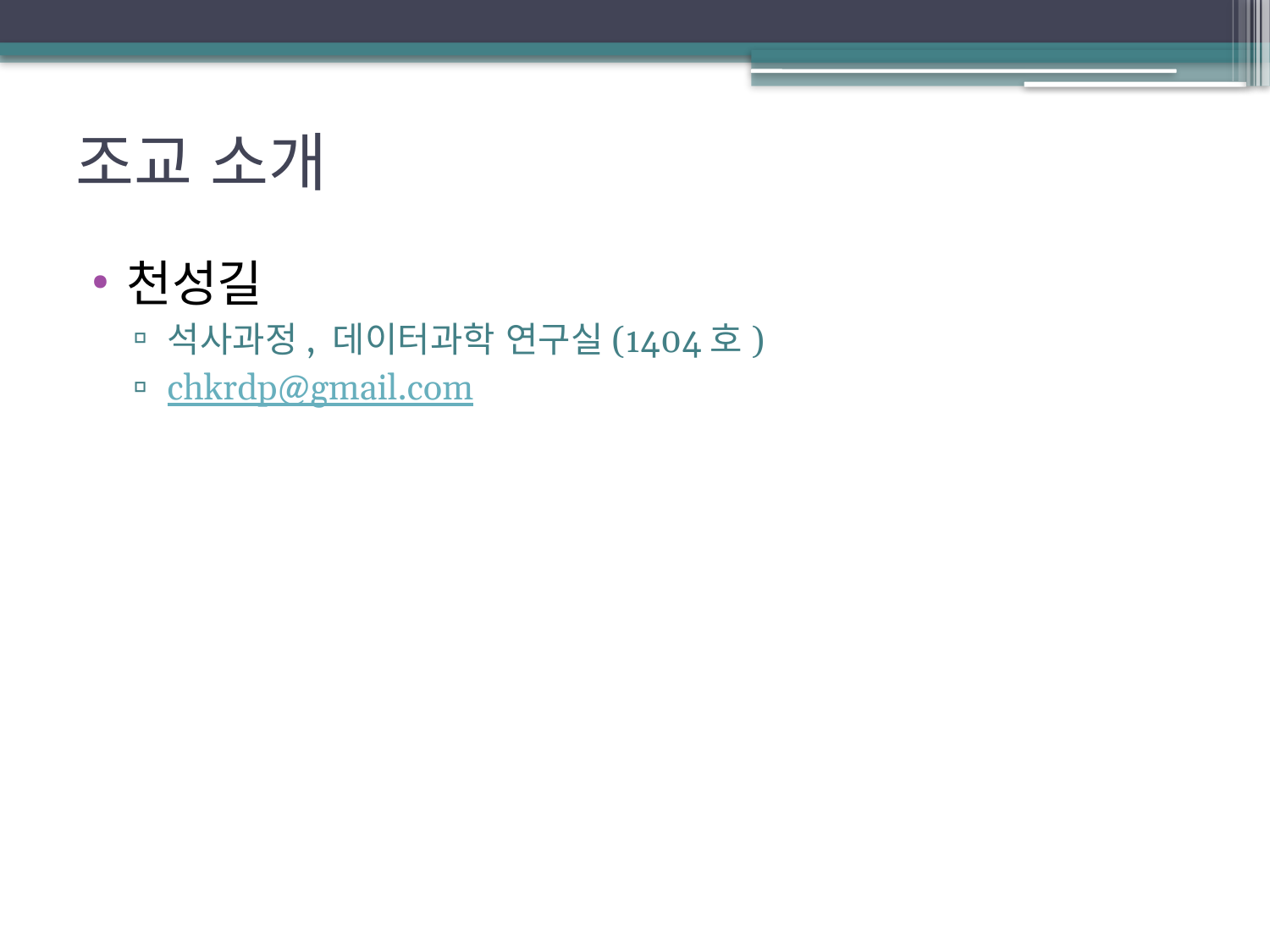

# 조교 소개
천성길
석사과정, 데이터과학 연구실(1404호)
chkrdp@gmail.com